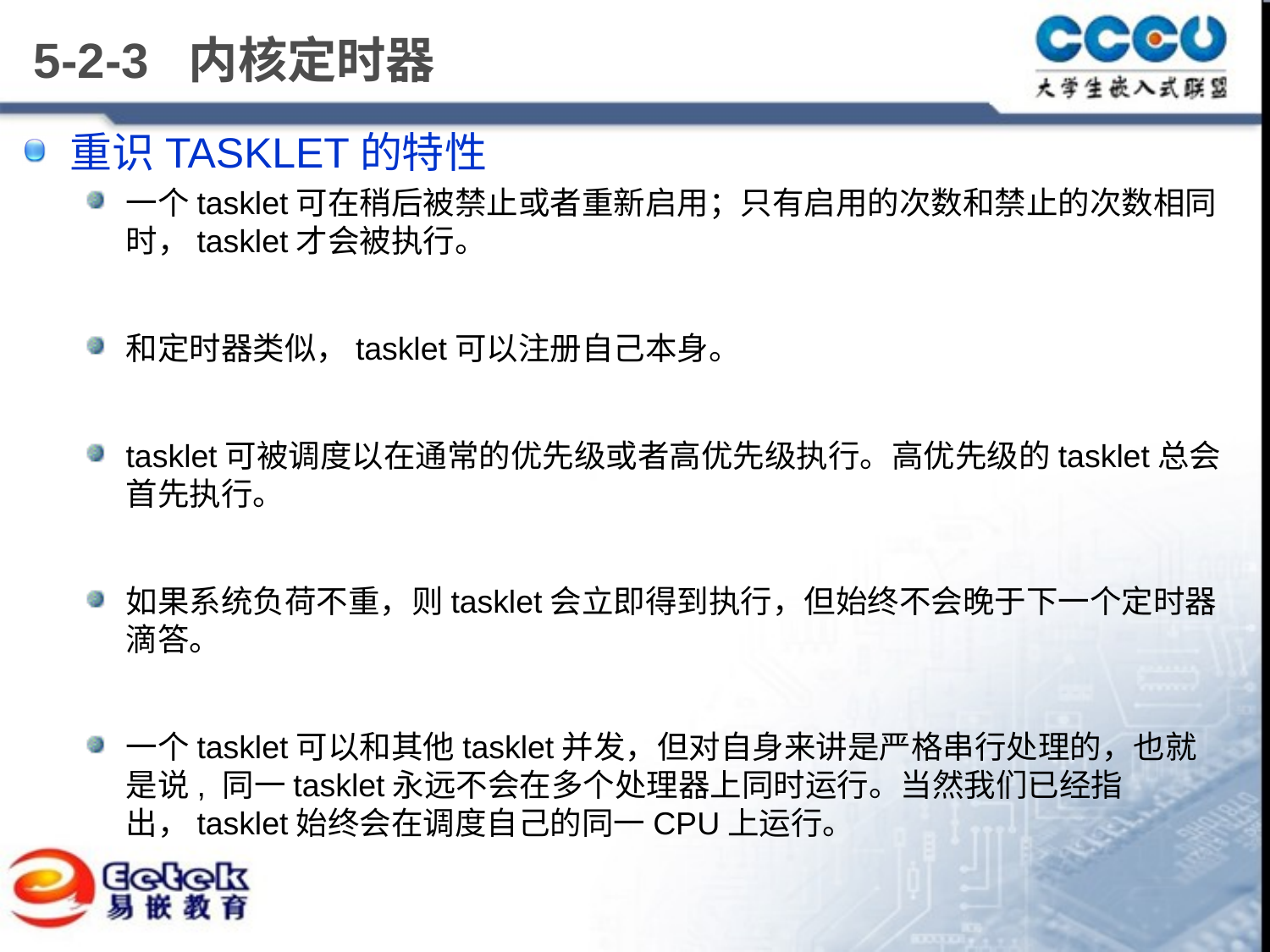

# 5-2-3  内核定时器
重识TASKLET的特性
一个tasklet可在稍后被禁止或者重新启用；只有启用的次数和禁止的次数相同时，tasklet才会被执行。

和定时器类似，tasklet可以注册自己本身。

tasklet可被调度以在通常的优先级或者高优先级执行。高优先级的tasklet总会首先执行。

如果系统负荷不重，则tasklet会立即得到执行，但始终不会晚于下一个定时器滴答。

一个tasklet可以和其他tasklet并发，但对自身来讲是严格串行处理的，也就是说, 同一tasklet永远不会在多个处理器上同时运行。当然我们已经指出，tasklet始终会在调度自己的同一CPU上运行。